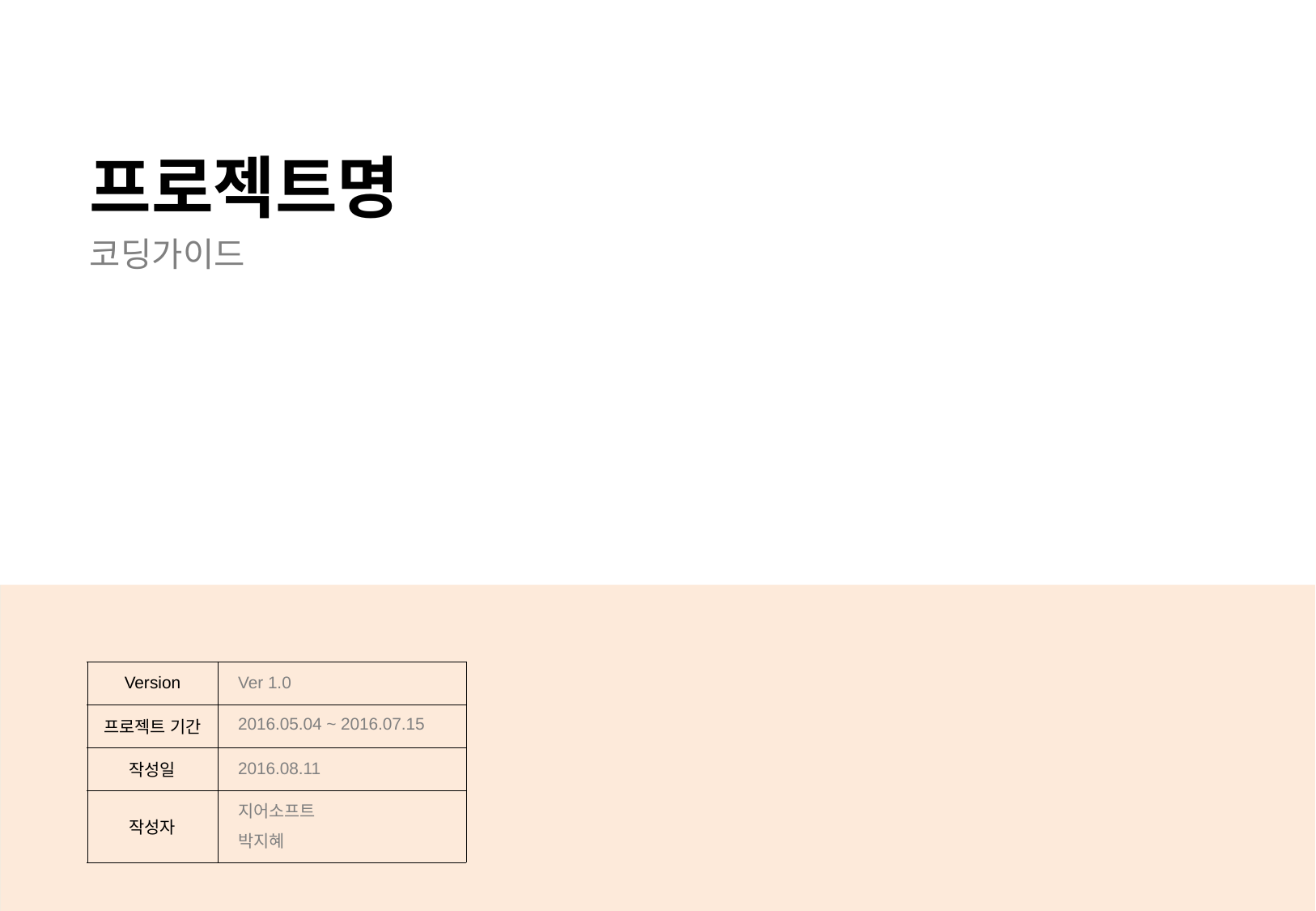

# 프로젝트명
코딩가이드
Ver 1.0
2016.05.04 ~ 2016.07.15
2016.08.11
지어소프트
박지혜